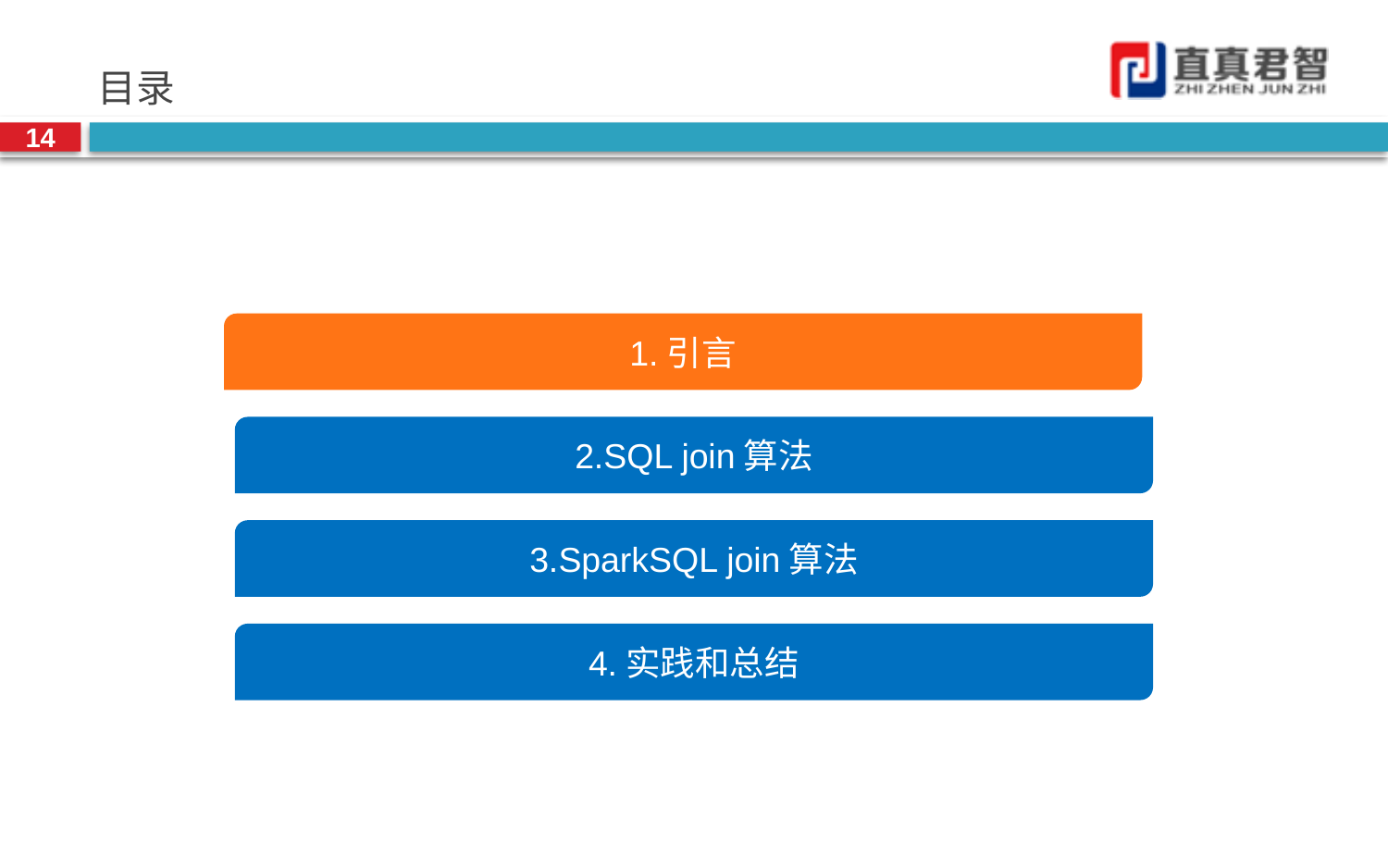

# 目录
14
1.引言
2.SQL join算法
3.SparkSQL join算法
4.实践和总结